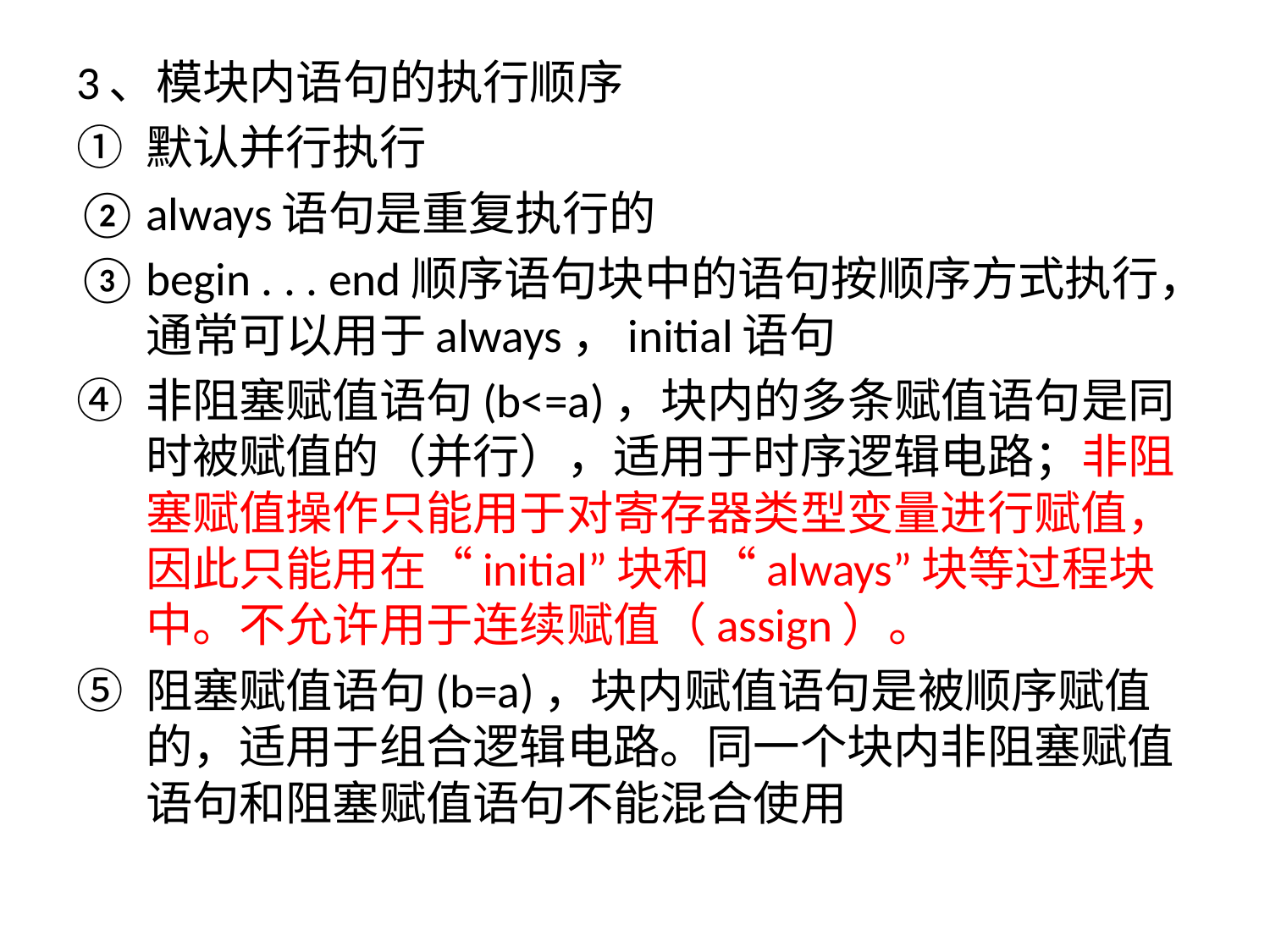

3、模块内语句的执行顺序
默认并行执行
always语句是重复执行的
begin . . . end顺序语句块中的语句按顺序方式执行，通常可以用于always，initial语句
非阻塞赋值语句(b<=a)，块内的多条赋值语句是同时被赋值的（并行），适用于时序逻辑电路；非阻塞赋值操作只能用于对寄存器类型变量进行赋值，因此只能用在“initial”块和“always”块等过程块中。不允许用于连续赋值（assign）。
阻塞赋值语句(b=a)，块内赋值语句是被顺序赋值的，适用于组合逻辑电路。同一个块内非阻塞赋值语句和阻塞赋值语句不能混合使用